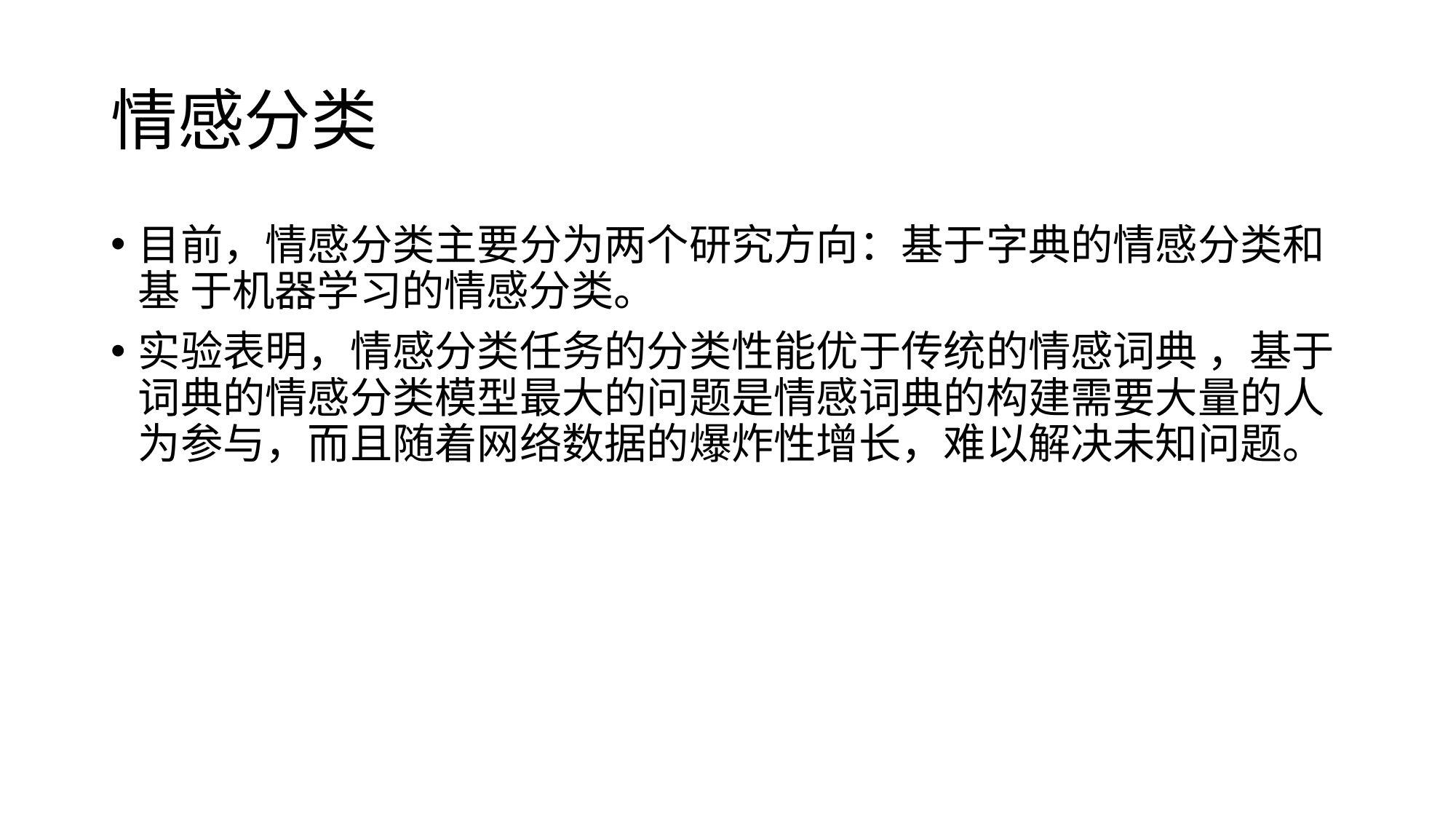

# 情感分类
目前，情感分类主要分为两个研究方向：基于字典的情感分类和基 于机器学习的情感分类。
实验表明，情感分类任务的分类性能优于传统的情感词典 ，基于词典的情感分类模型最大的问题是情感词典的构建需要大量的人为参与，而且随着网络数据的爆炸性增长，难以解决未知问题。